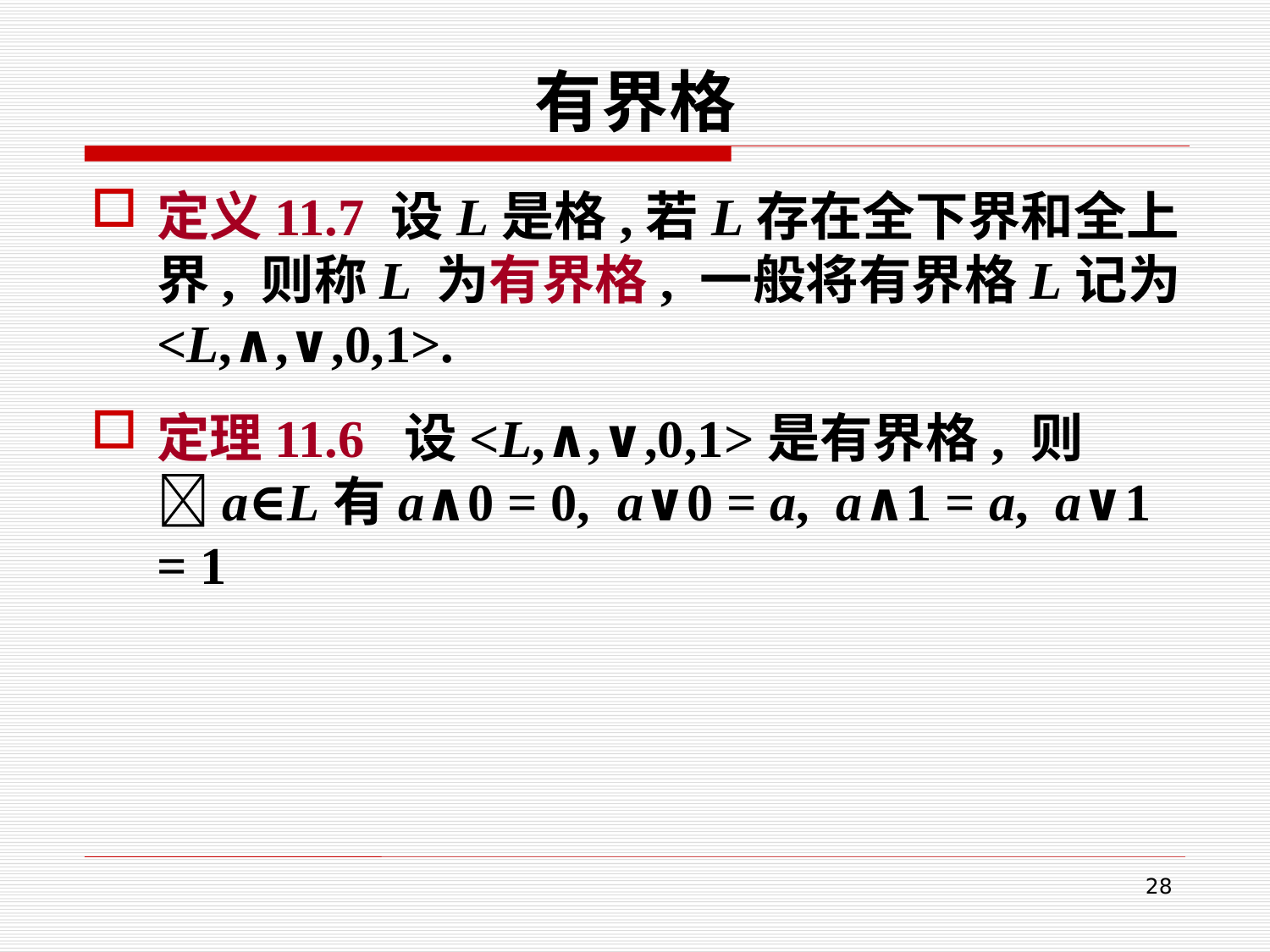

# 有界格
定义11.7 设L是格,若L存在全下界和全上界, 则称L 为有界格, 一般将有界格L记为<L,∧,∨,0,1>.
定理11.6  设<L,∧,∨,0,1>是有界格, 则∀a∈L有a∧0 = 0,  a∨0 = a,  a∧1 = a,  a∨1 = 1

28